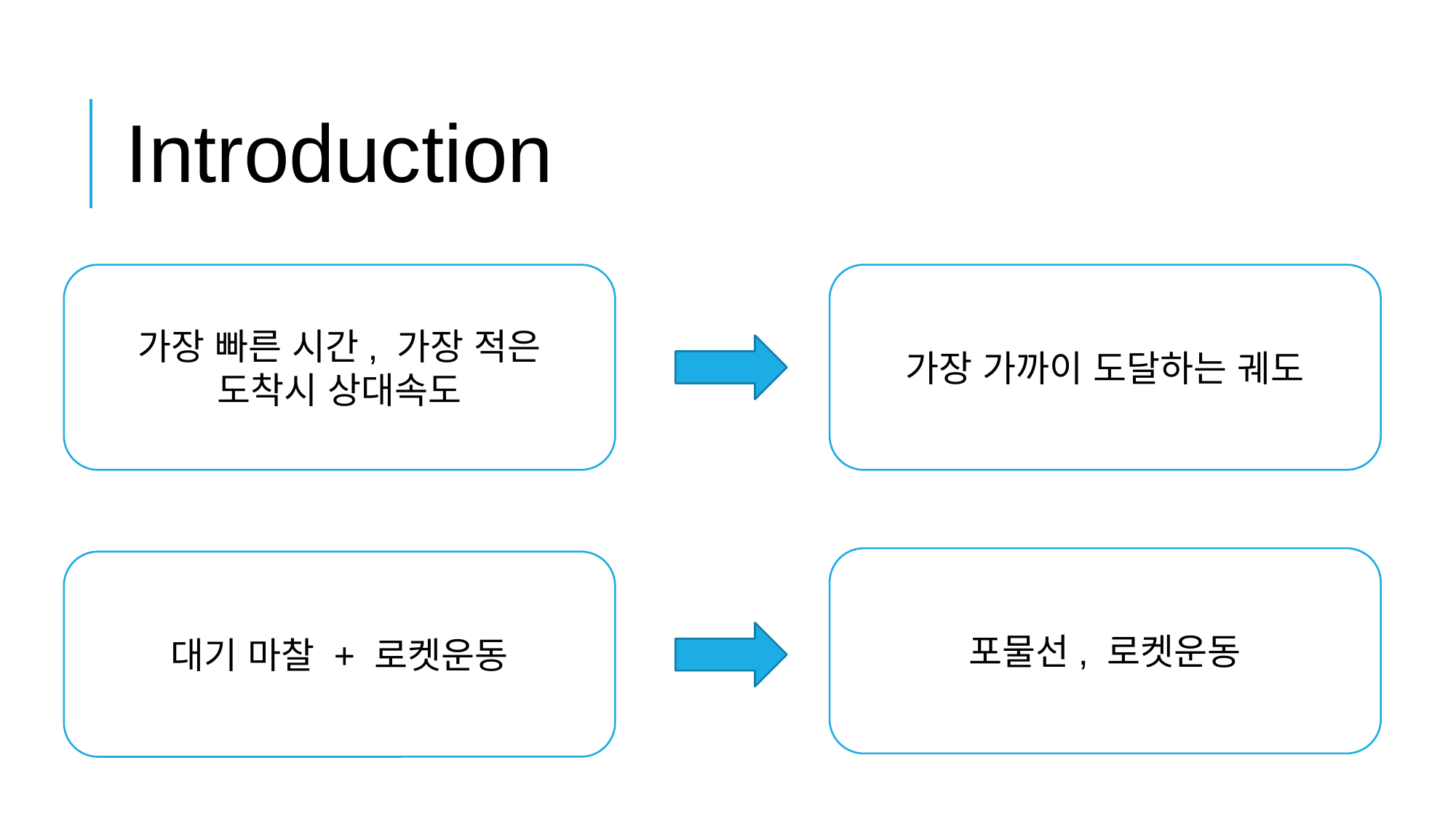

#
Introduction
가장 빠른 시간, 가장 적은 도착시 상대속도
가장 가까이 도달하는 궤도

포물선, 로켓운동
대기 마찰 + 로켓운동